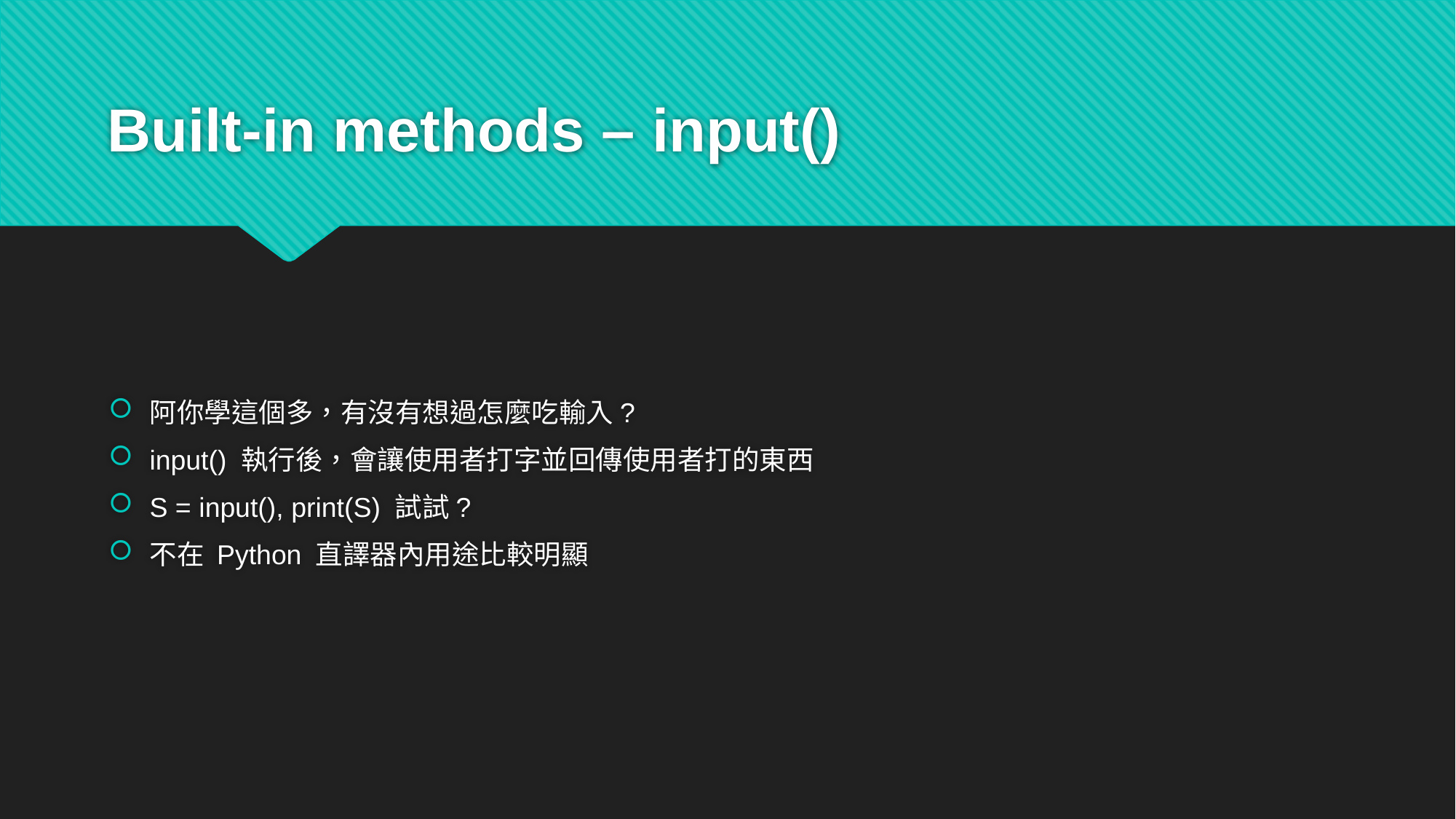

# Built-in methods – input()
阿你學這個多，有沒有想過怎麼吃輸入?
input() 執行後，會讓使用者打字並回傳使用者打的東西
S = input(), print(S) 試試?
不在 Python 直譯器內用途比較明顯